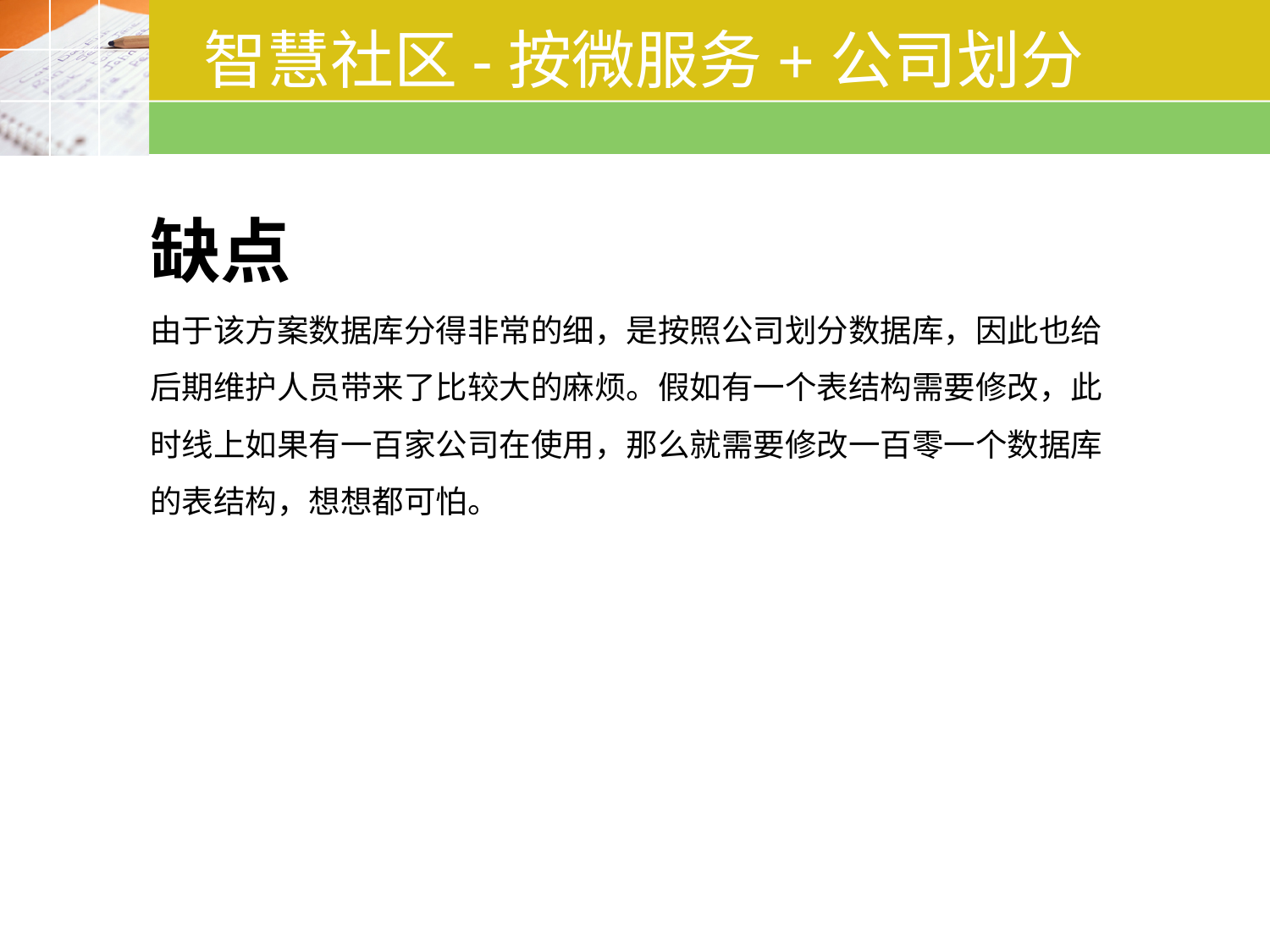

# 智慧社区-按微服务+公司划分
缺点
由于该方案数据库分得非常的细，是按照公司划分数据库，因此也给后期维护人员带来了比较大的麻烦。假如有一个表结构需要修改，此时线上如果有一百家公司在使用，那么就需要修改一百零一个数据库的表结构，想想都可怕。

Click to add Text
Click to add Text
Click to add Text
Click to add Text
Click to add Text
Click to add Text